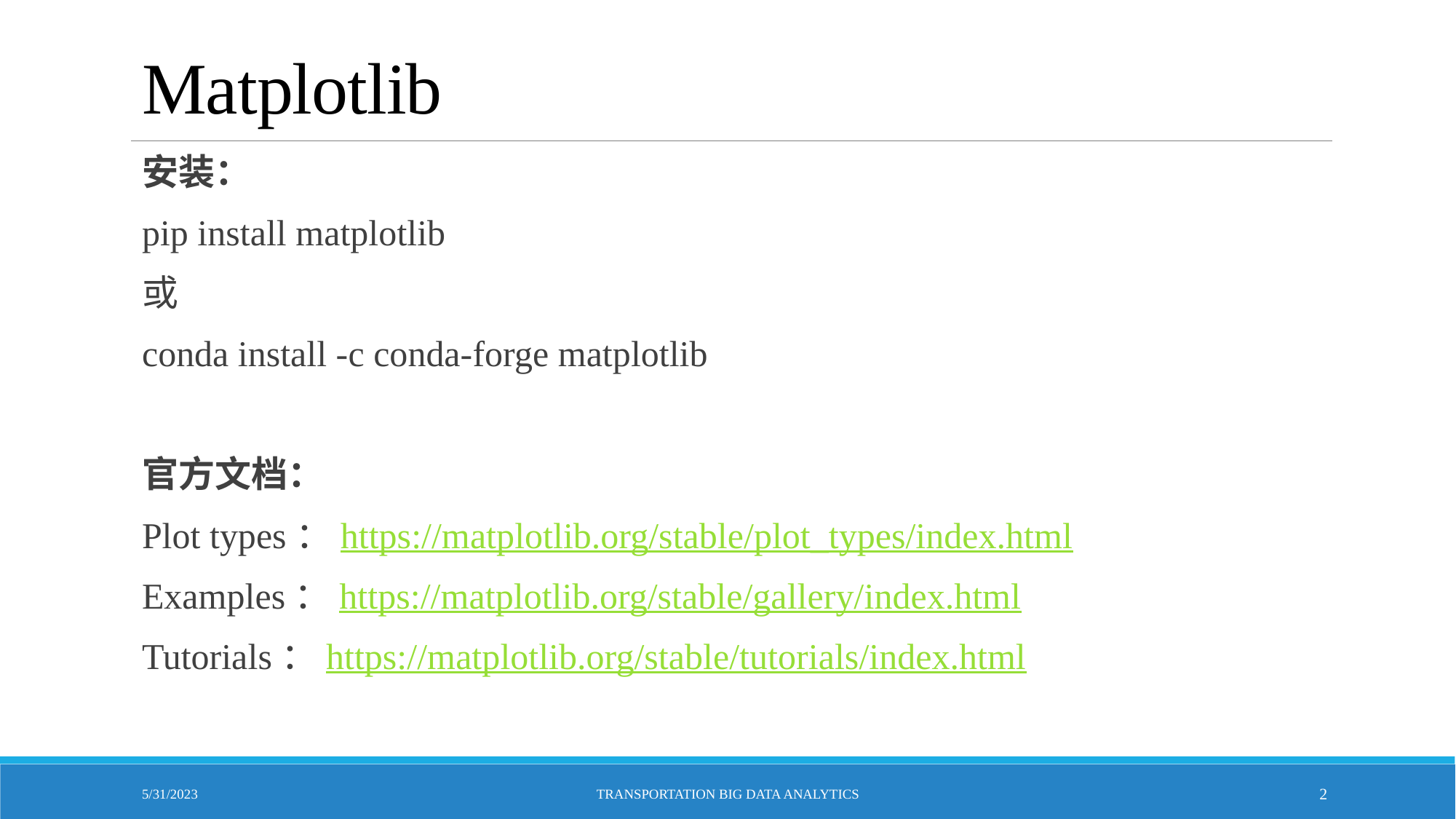

# Matplotlib
安装：
pip install matplotlib
或
conda install -c conda-forge matplotlib

官方文档：
Plot types：https://matplotlib.org/stable/plot_types/index.html
Examples：https://matplotlib.org/stable/gallery/index.html
Tutorials：https://matplotlib.org/stable/tutorials/index.html
5/31/2023
Transportation Big Data Analytics
2